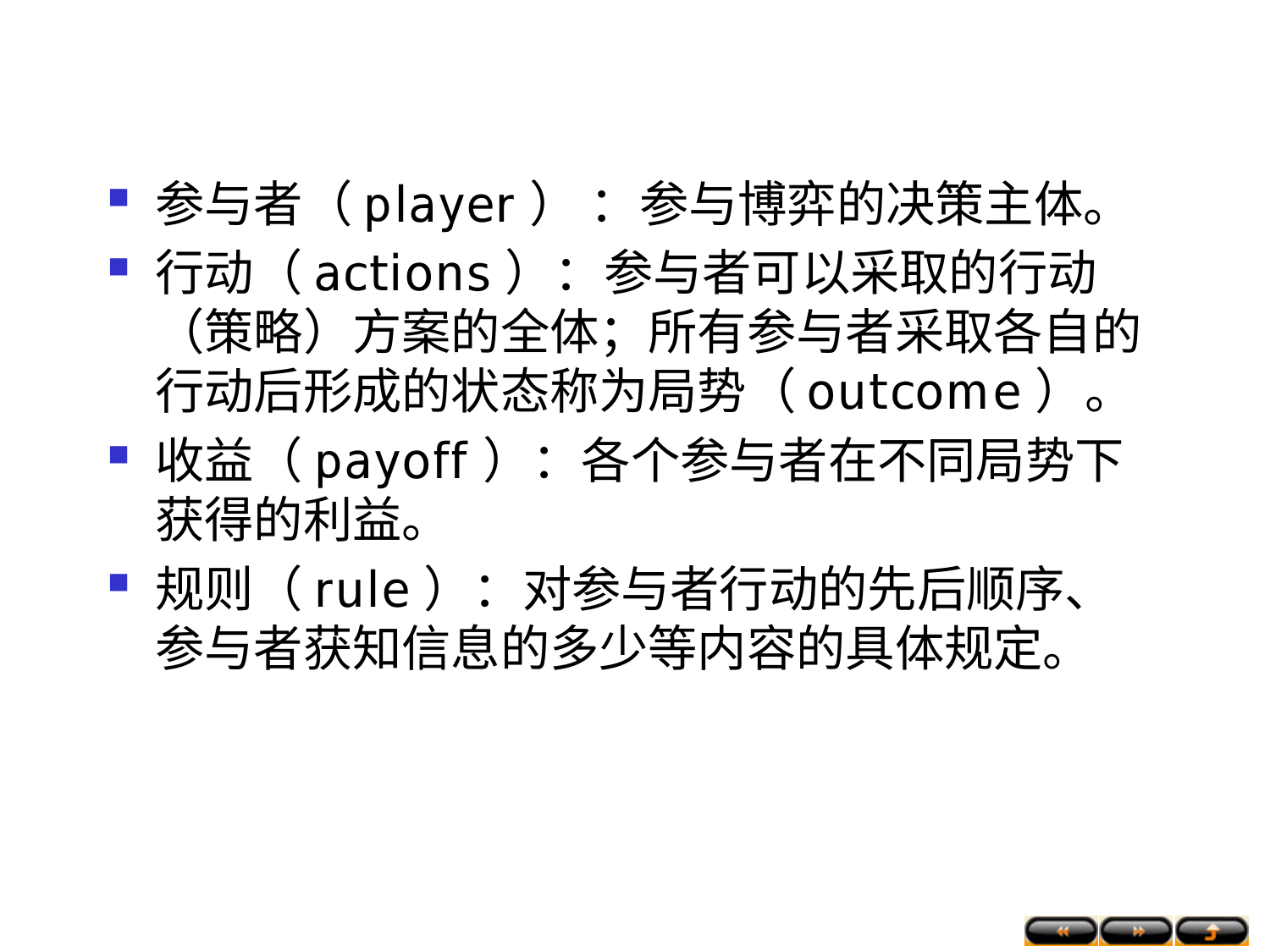

参与者（player） ：参与博弈的决策主体。
行动（actions）：参与者可以采取的行动（策略）方案的全体；所有参与者采取各自的行动后形成的状态称为局势（outcome）。
收益（payoff）：各个参与者在不同局势下获得的利益。
规则（rule）：对参与者行动的先后顺序、参与者获知信息的多少等内容的具体规定。